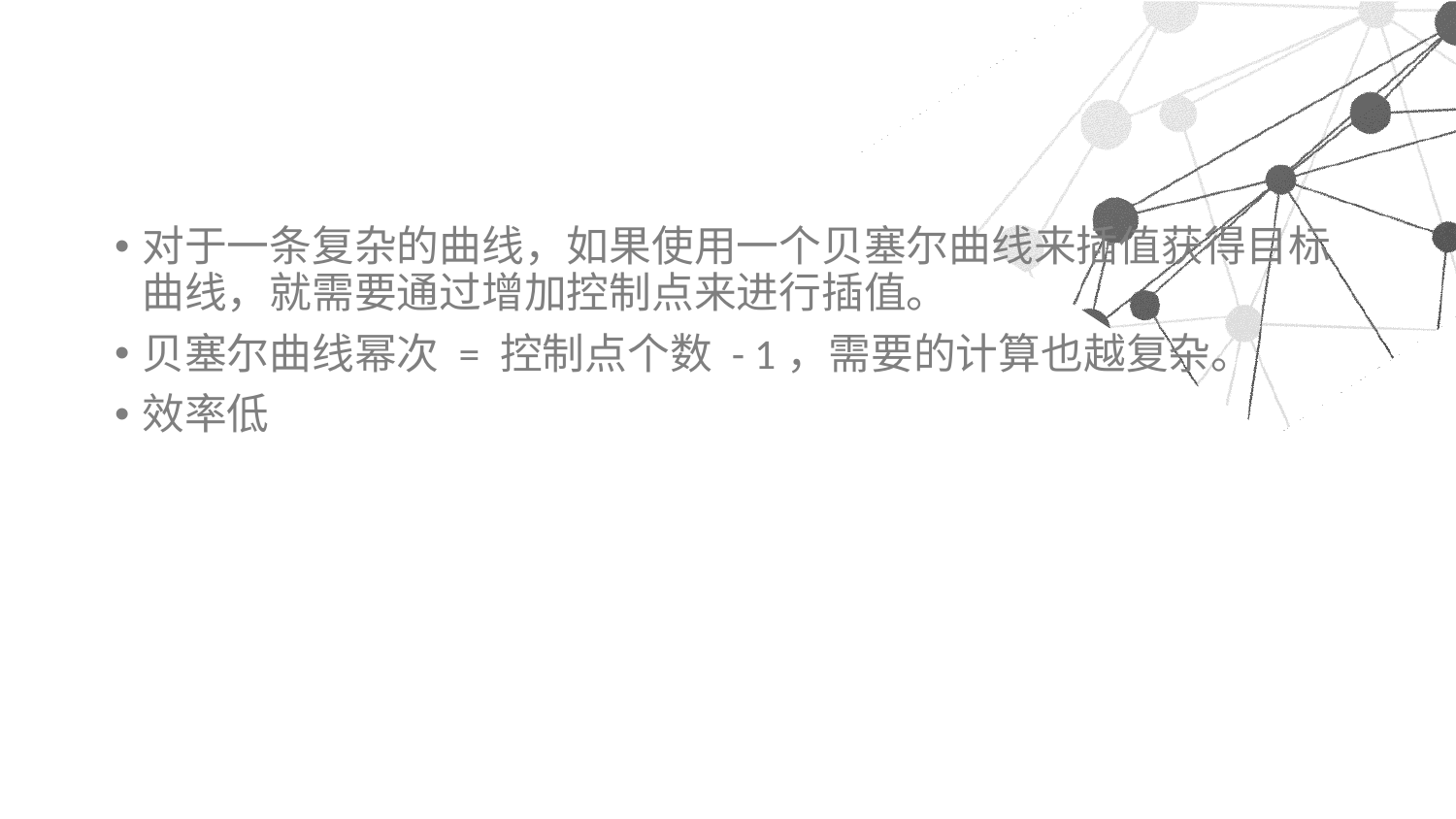

#
对于一条复杂的曲线，如果使用一个贝塞尔曲线来插值获得目标曲线，就需要通过增加控制点来进行插值。
贝塞尔曲线幂次 = 控制点个数 - 1，需要的计算也越复杂。
效率低